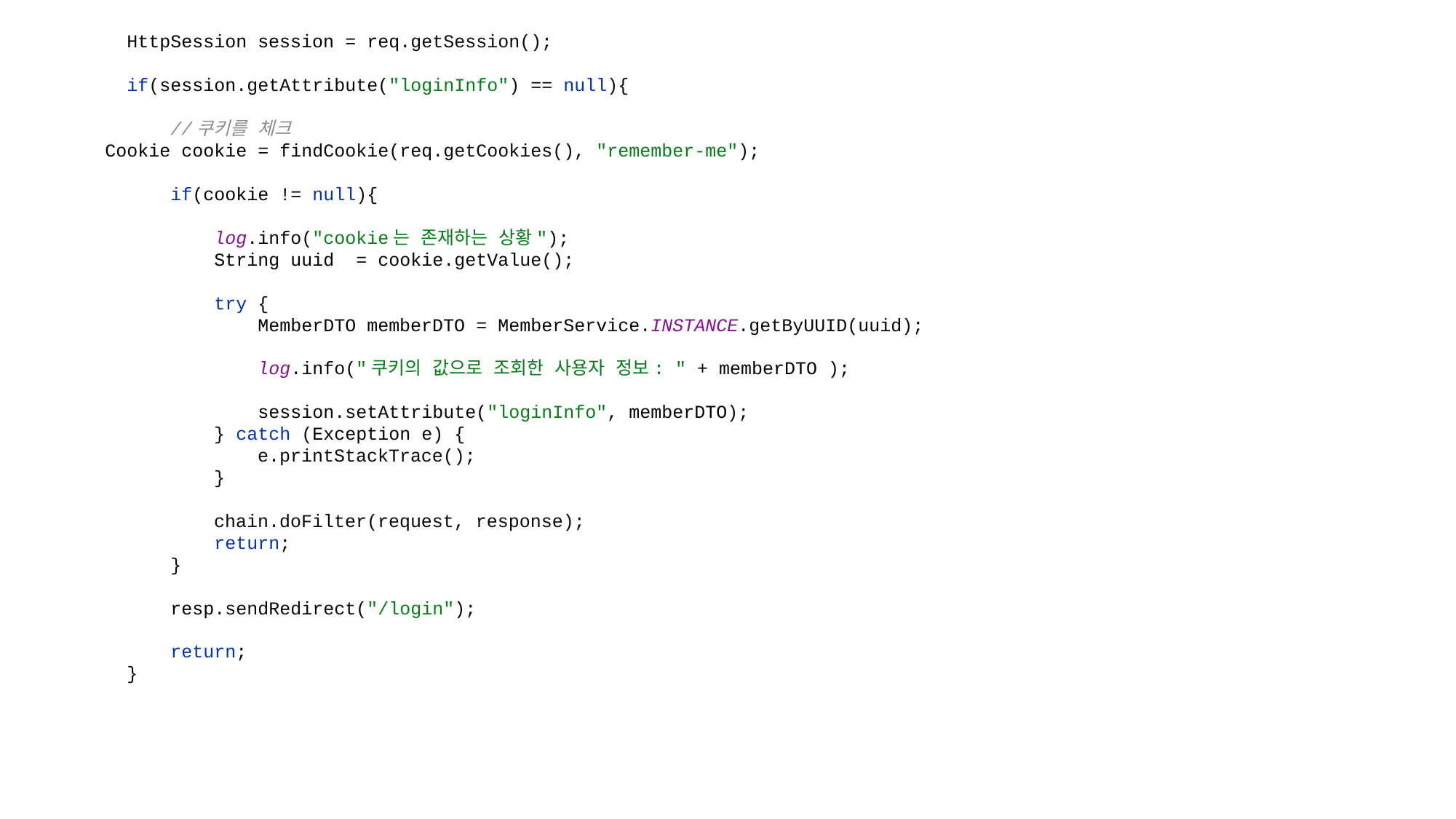

HttpSession session = req.getSession();
        if(session.getAttribute("loginInfo") == null){
            //쿠키를 체크
            Cookie cookie = findCookie(req.getCookies(), "remember-me");
            if(cookie != null){
                log.info("cookie는 존재하는 상황");
                String uuid  = cookie.getValue();
                try {
                    MemberDTO memberDTO = MemberService.INSTANCE.getByUUID(uuid);
                    log.info("쿠키의 값으로 조회한 사용자 정보: " + memberDTO );
                    session.setAttribute("loginInfo", memberDTO);
                } catch (Exception e) {
                    e.printStackTrace();
                }
                chain.doFilter(request, response);
                return;
            }
            resp.sendRedirect("/login");
            return;
        }